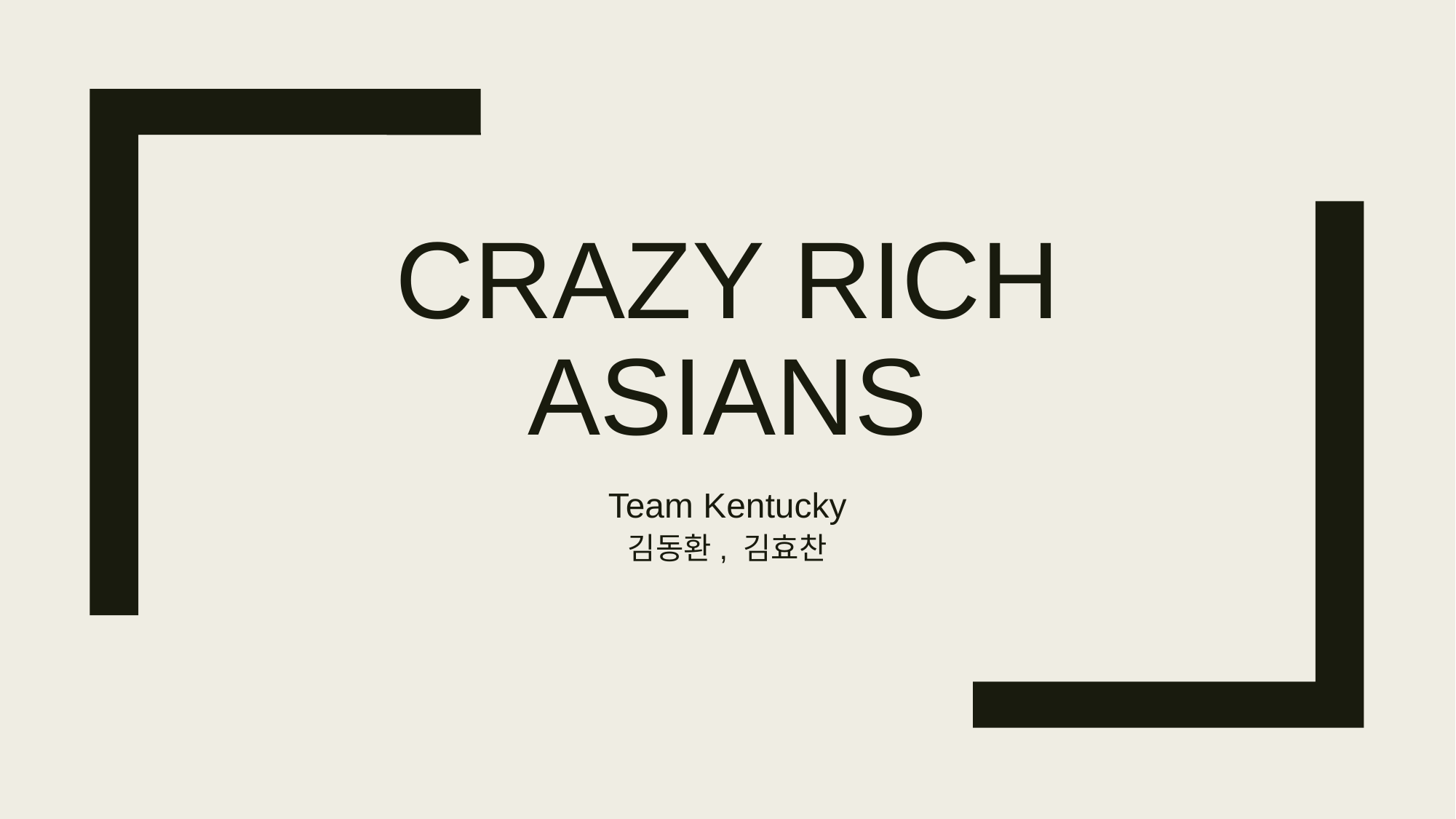

# Crazy Rich Asians
Team Kentucky
김동환, 김효찬